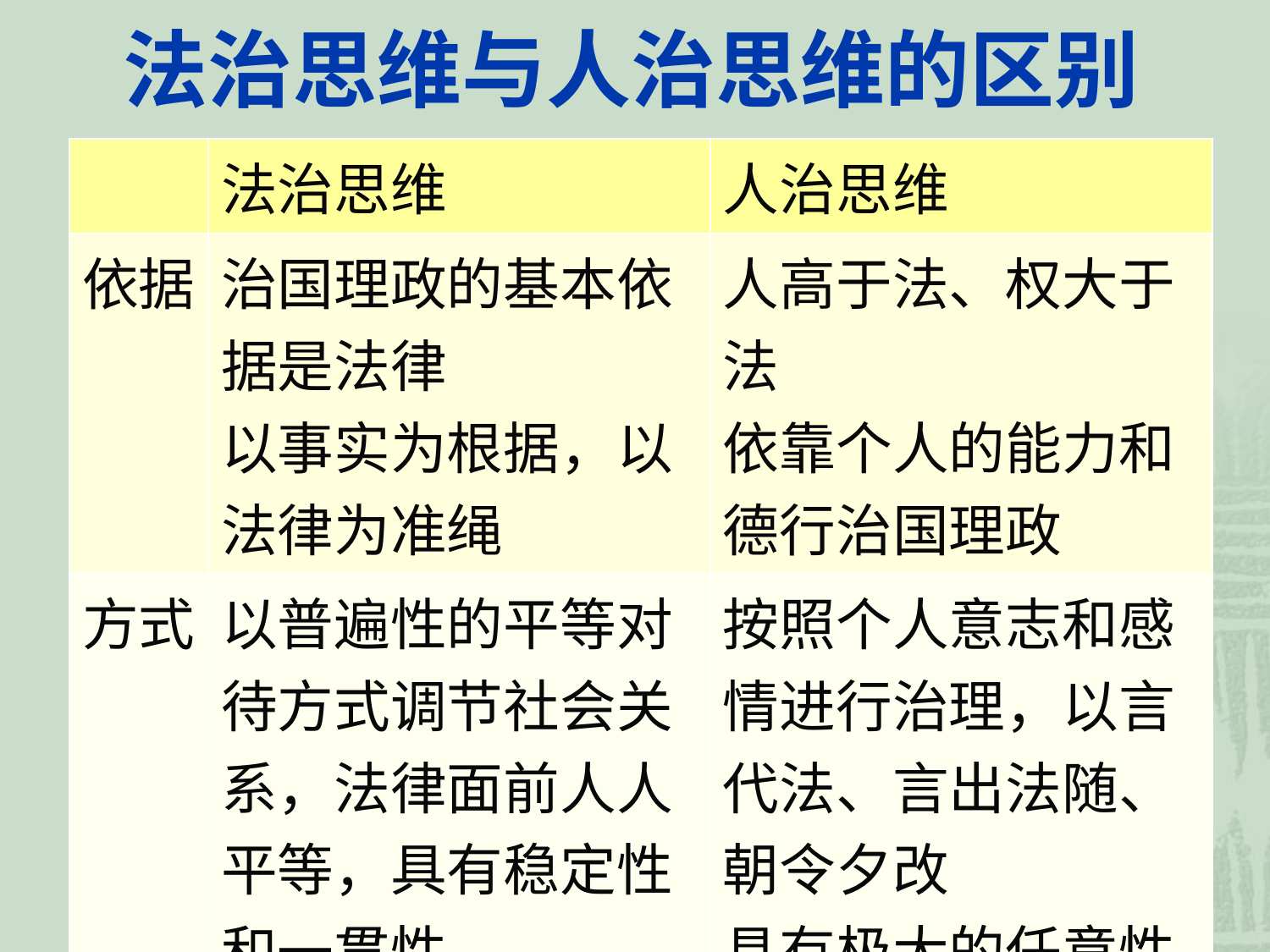

# 法治思维与人治思维的区别
|  | 法治思维 | 人治思维 |
| --- | --- | --- |
| 依据 | 治国理政的基本依据是法律 以事实为根据，以法律为准绳 | 人高于法、权大于法 依靠个人的能力和德行治国理政 |
| 方式 | 以普遍性的平等对待方式调节社会关系，法律面前人人平等，具有稳定性和一贯性 | 按照个人意志和感情进行治理，以言代法、言出法随、朝令夕改 具有极大的任意性和非理性 |